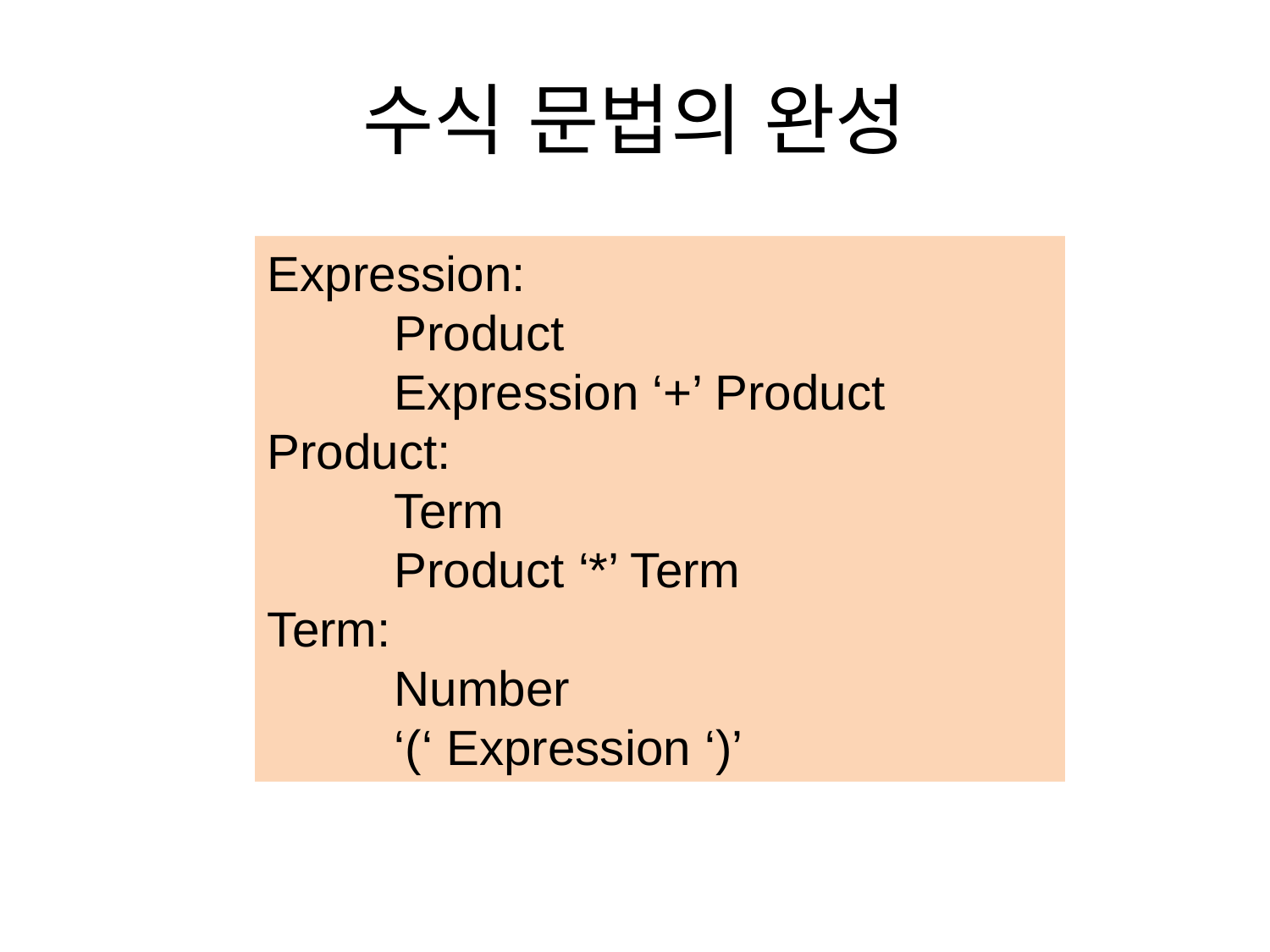

# 수식 문법의 완성

Expression:
	Product
	Expression ‘+’ Product
Product:
	Term
	Product ‘*’ Term
Term:
	Number
	‘(‘ Expression ‘)’